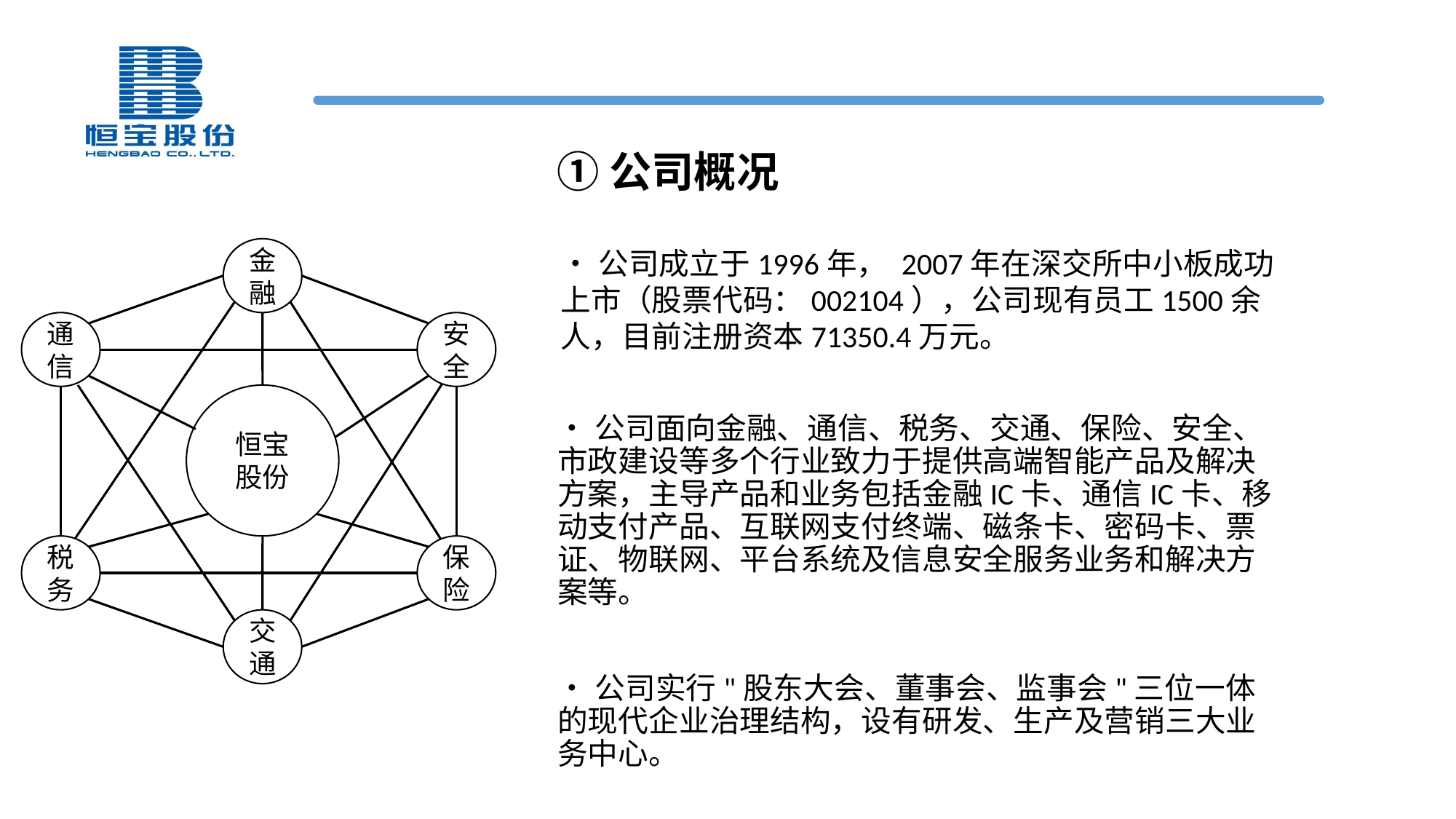

# ①公司概况
金融
•公司成立于1996年， 2007年在深交所中小板成功上市（股票代码：002104），公司现有员工1500余人，目前注册资本71350.4万元。

通信
安全

    •公司面向金融、通信、税务、交通、保险、安全、市政建设等多个行业致力于提供高端智能产品及解决方案，主导产品和业务包括金融IC卡、通信IC卡、移动支付产品、互联网支付终端、磁条卡、密码卡、票证、物联网、平台系统及信息安全服务业务和解决方案等。

    •公司实行"股东大会、董事会、监事会"三位一体的现代企业治理结构，设有研发、生产及营销三大业务中心。
恒宝
股份
税务
保险
交通